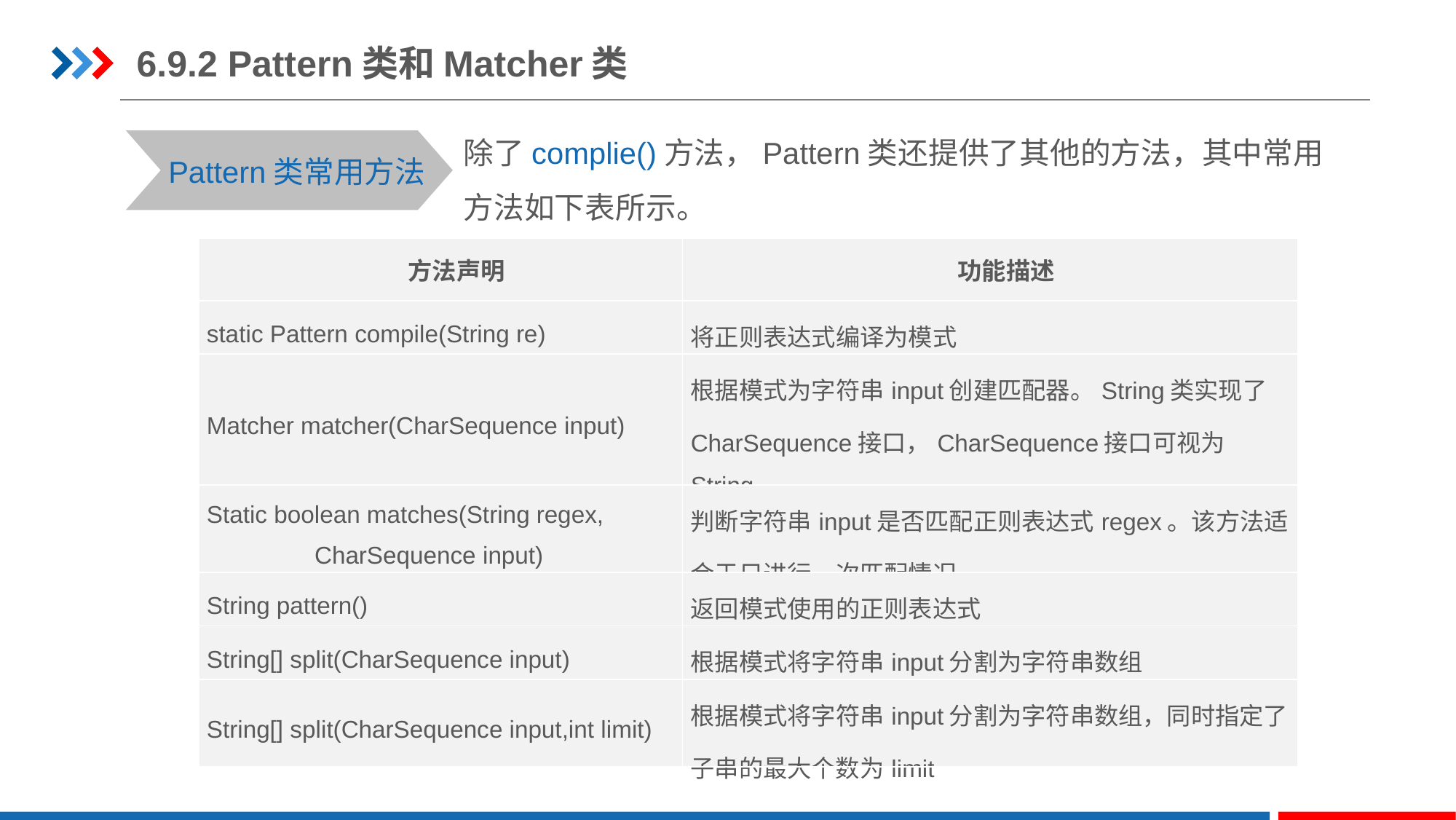

6.9.2 Pattern类和Matcher类
除了complie()方法，Pattern类还提供了其他的方法，其中常用方法如下表所示。

Pattern类常用方法
| 方法声明 | 功能描述 |
| --- | --- |
| static Pattern compile(String re) | 将正则表达式编译为模式 |
| Matcher matcher(CharSequence input) | 根据模式为字符串input创建匹配器。String类实现了CharSequence接口，CharSequence接口可视为String |
| Static boolean matches(String regex,  CharSequence input) | 判断字符串input是否匹配正则表达式regex。该方法适合于只进行一次匹配情况 |
| String pattern() | 返回模式使用的正则表达式 |
| String[] split(CharSequence input) | 根据模式将字符串input分割为字符串数组 |
| String[] split(CharSequence input,int limit) | 根据模式将字符串input分割为字符串数组，同时指定了子串的最大个数为limit |